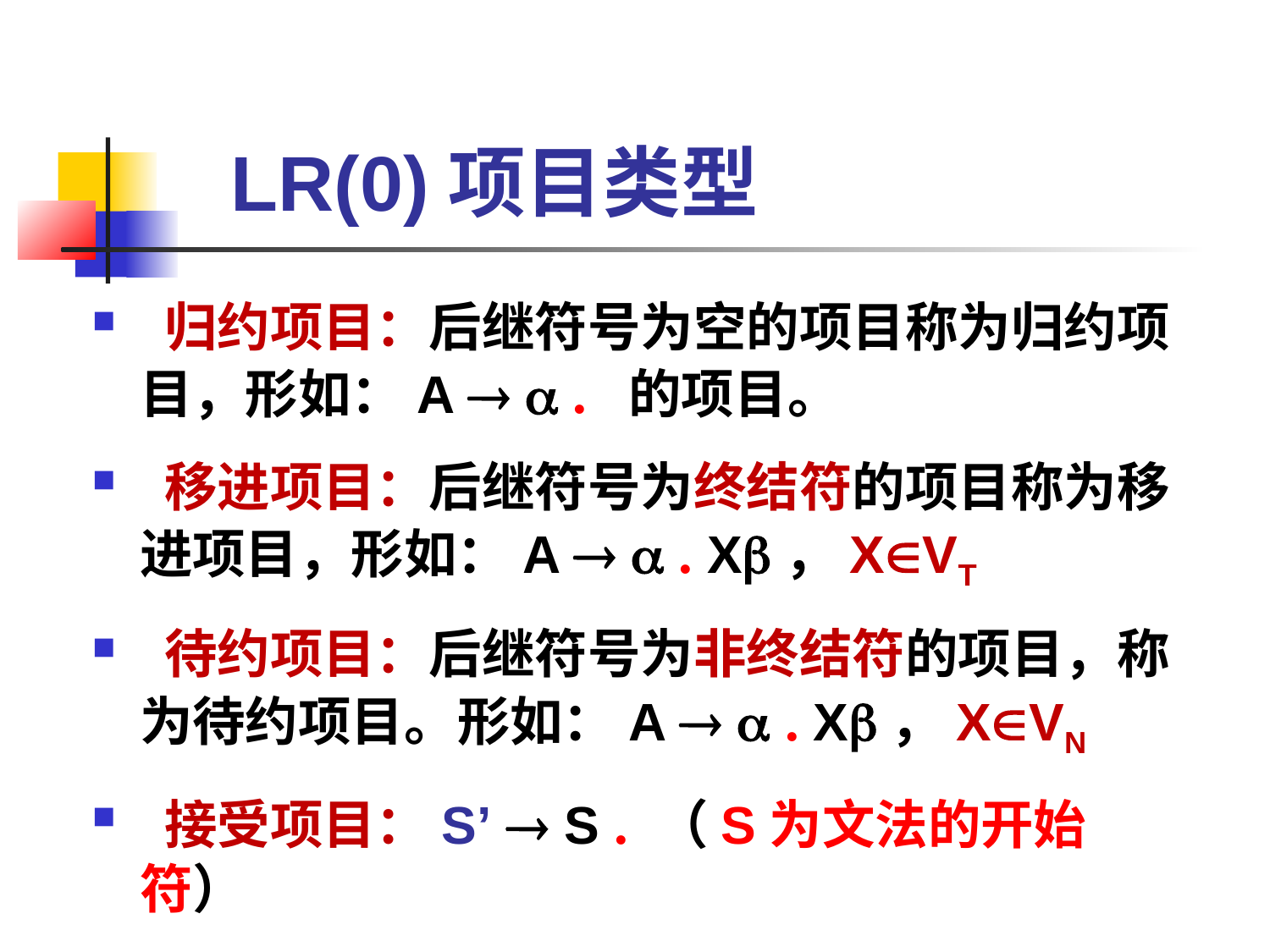

LR(0)项目类型
 归约项目：后继符号为空的项目称为归约项目，形如：A → α .  的项目。
 移进项目：后继符号为终结符的项目称为移进项目，形如：A → α . Xβ，X∈VT
 待约项目：后继符号为非终结符的项目，称为待约项目。形如：A → α . Xβ，X∈VN
 接受项目：S’ → S . （S为文法的开始符）